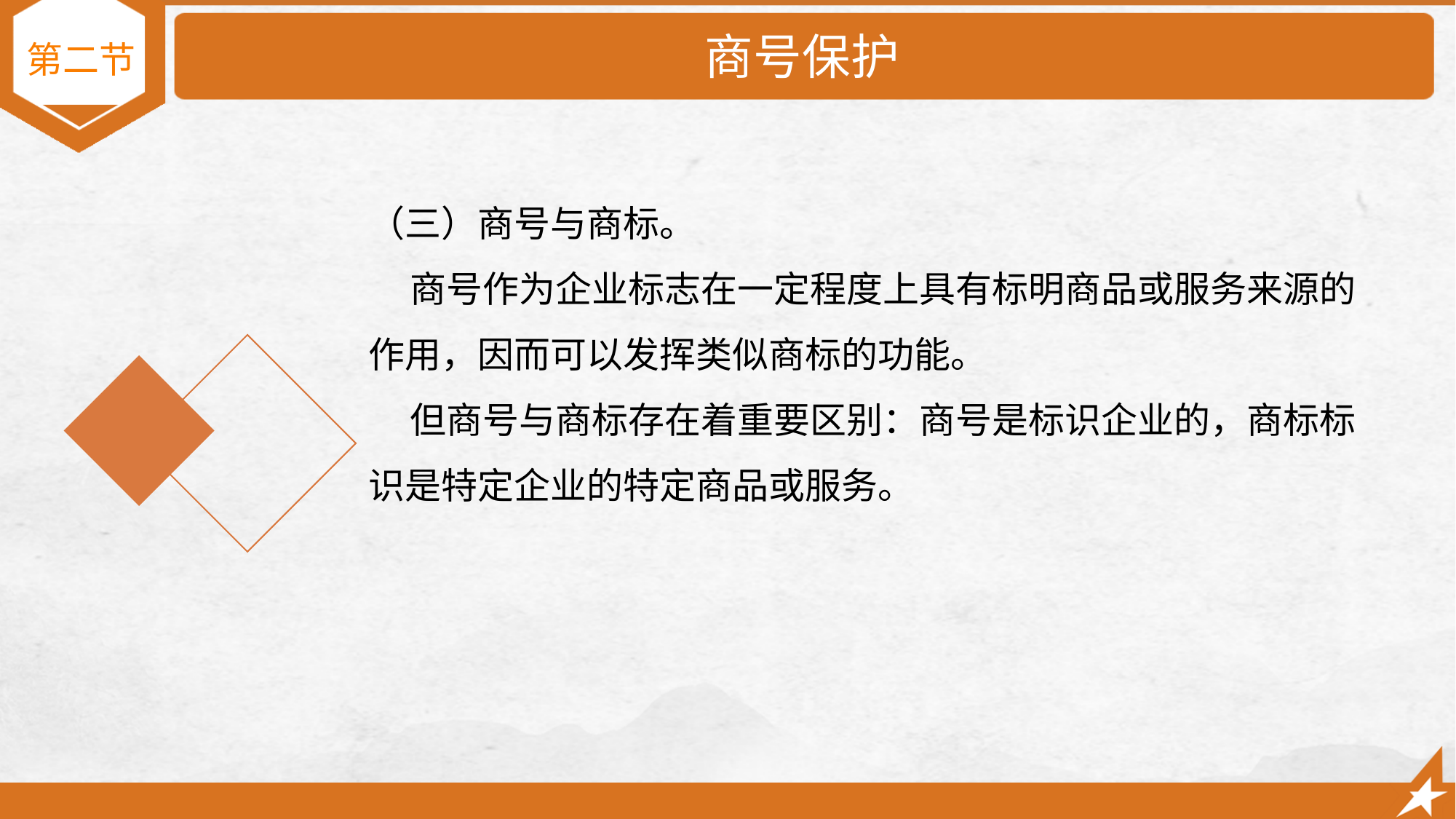

# 商号保护
第二节
（三）商号与商标。
    商号作为企业标志在一定程度上具有标明商品或服务来源的作用，因而可以发挥类似商标的功能。
    但商号与商标存在着重要区别：商号是标识企业的，商标标识是特定企业的特定商品或服务。